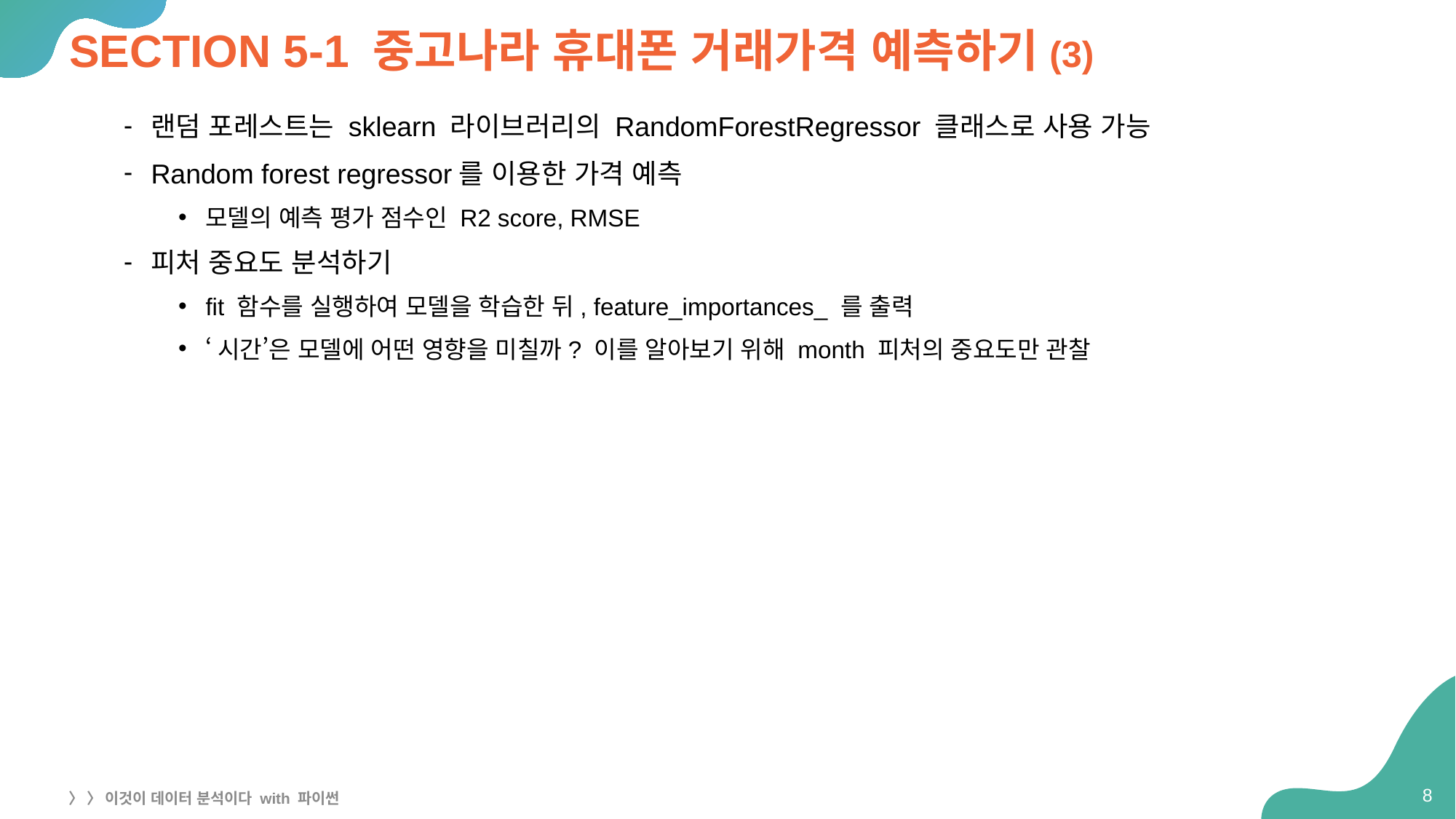

# SECTION 5-1 중고나라 휴대폰 거래가격 예측하기(3)
랜덤 포레스트는 sklearn 라이브러리의 RandomForestRegressor 클래스로 사용 가능
Random forest regressor를 이용한 가격 예측
모델의 예측 평가 점수인 R2 score, RMSE
피처 중요도 분석하기
fit 함수를 실행하여 모델을 학습한 뒤, feature_importances_ 를 출력
‘시간’은 모델에 어떤 영향을 미칠까? 이를 알아보기 위해 month 피처의 중요도만 관찰

8
〉 〉 이것이 데이터 분석이다 with 파이썬